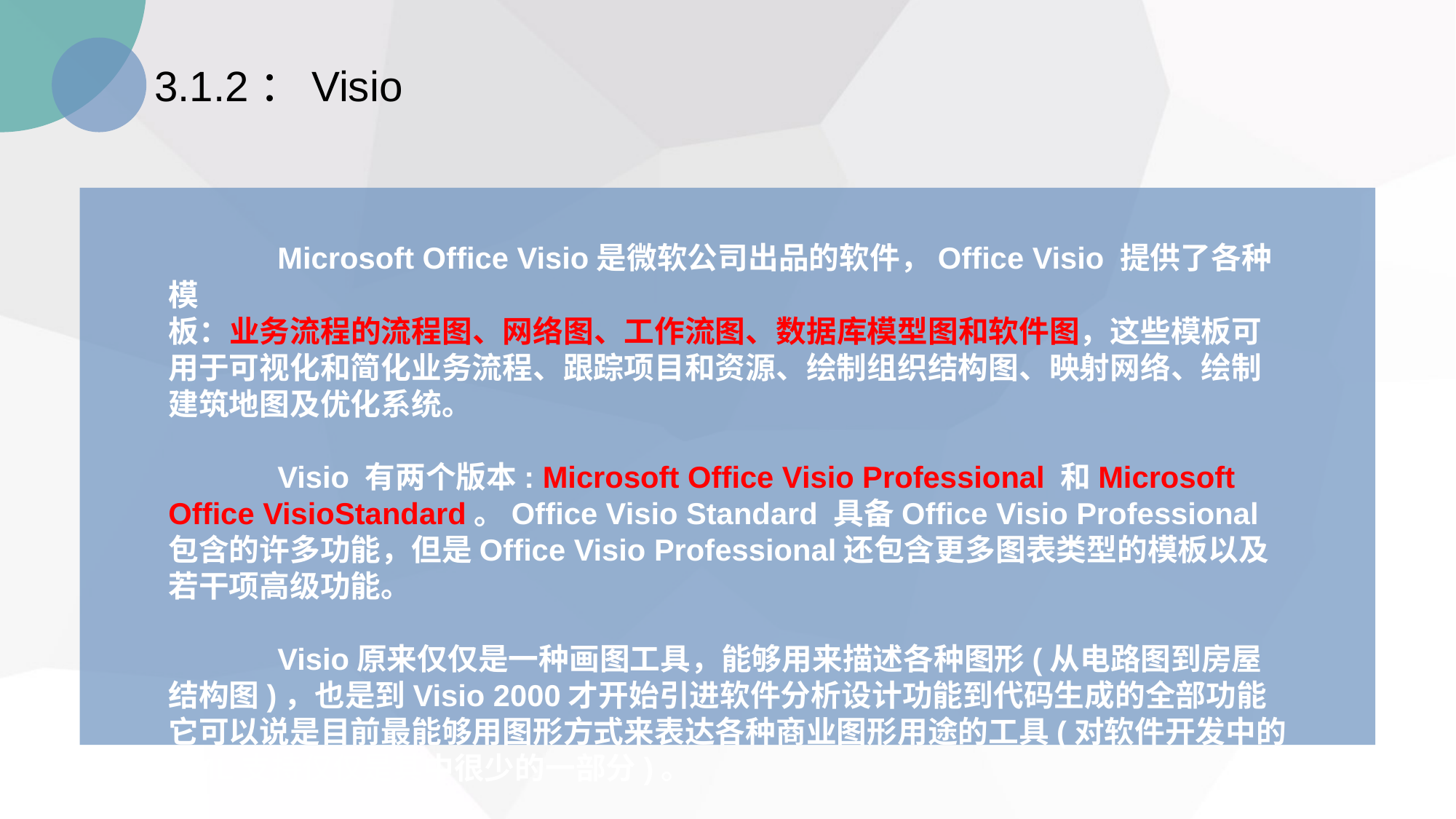

3.1.2：Visio

	Microsoft Office Visio是微软公司出品的软件，Office Visio 提供了各种模
板：业务流程的流程图、网络图、工作流图、数据库模型图和软件图，这些模板可用于可视化和简化业务流程、跟踪项目和资源、绘制组织结构图、映射网络、绘制建筑地图及优化系统。

	Visio 有两个版本: Microsoft Office Visio Professional 和Microsoft Office VisioStandard。Office Visio Standard 具备Office Visio Professional 包含的许多功能，但是Office Visio Professional还包含更多图表类型的模板以及若干项高级功能。

	Visio原来仅仅是一种画图工具，能够用来描述各种图形(从电路图到房屋结构图)，也是到Visio 2000才开始引进软件分析设计功能到代码生成的全部功能它可以说是目前最能够用图形方式来表达各种商业图形用途的工具(对软件开发中的UML支持仅仅是其中很少的一部分)。